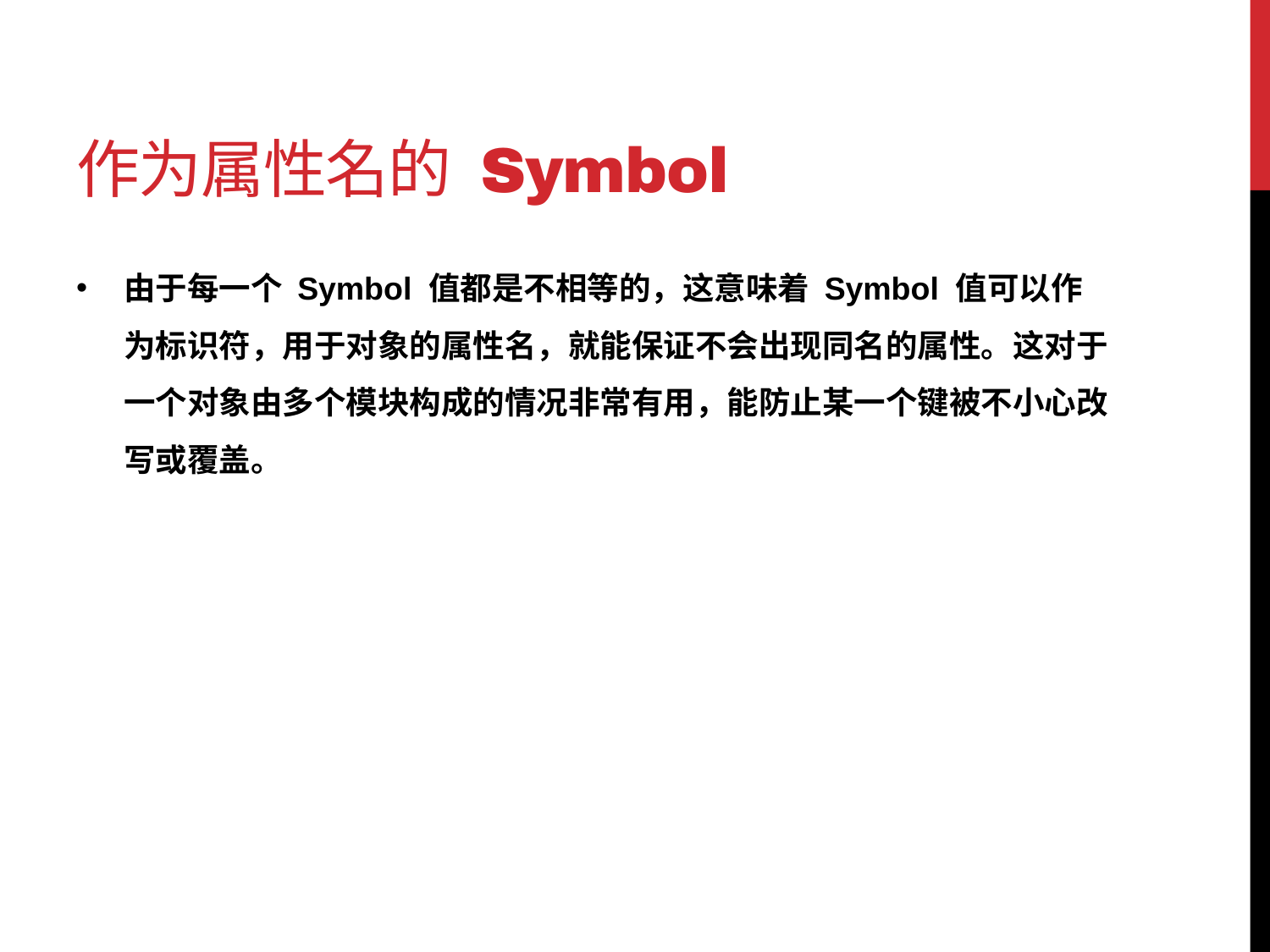

# 作为属性名的 Symbol
由于每一个 Symbol 值都是不相等的，这意味着 Symbol 值可以作为标识符，用于对象的属性名，就能保证不会出现同名的属性。这对于一个对象由多个模块构成的情况非常有用，能防止某一个键被不小心改写或覆盖。